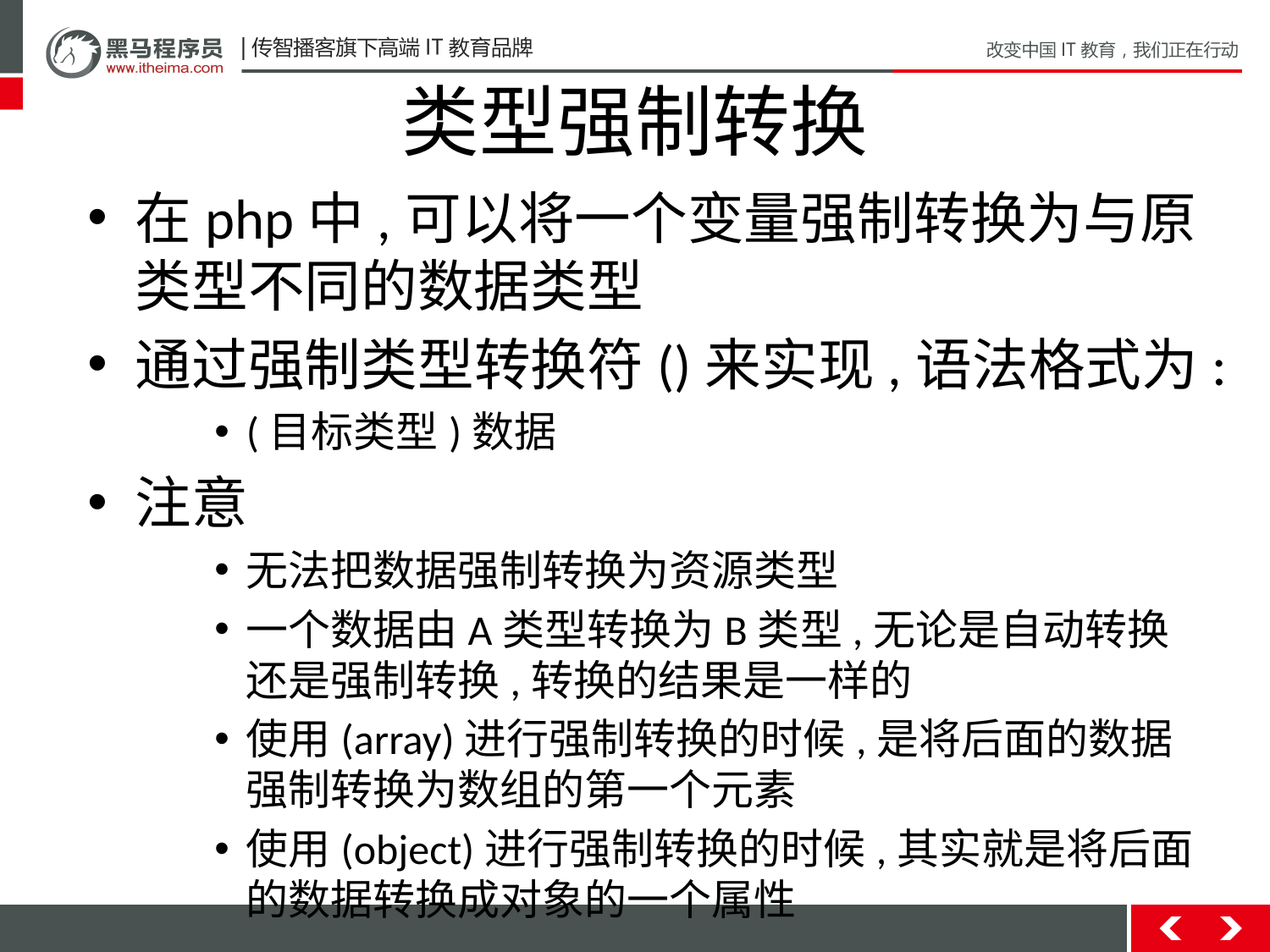

# 类型强制转换
在php中,可以将一个变量强制转换为与原类型不同的数据类型
通过强制类型转换符()来实现,语法格式为:
(目标类型)数据
注意
无法把数据强制转换为资源类型
一个数据由A类型转换为B类型,无论是自动转换还是强制转换,转换的结果是一样的
使用(array)进行强制转换的时候,是将后面的数据强制转换为数组的第一个元素
使用(object)进行强制转换的时候,其实就是将后面的数据转换成对象的一个属性